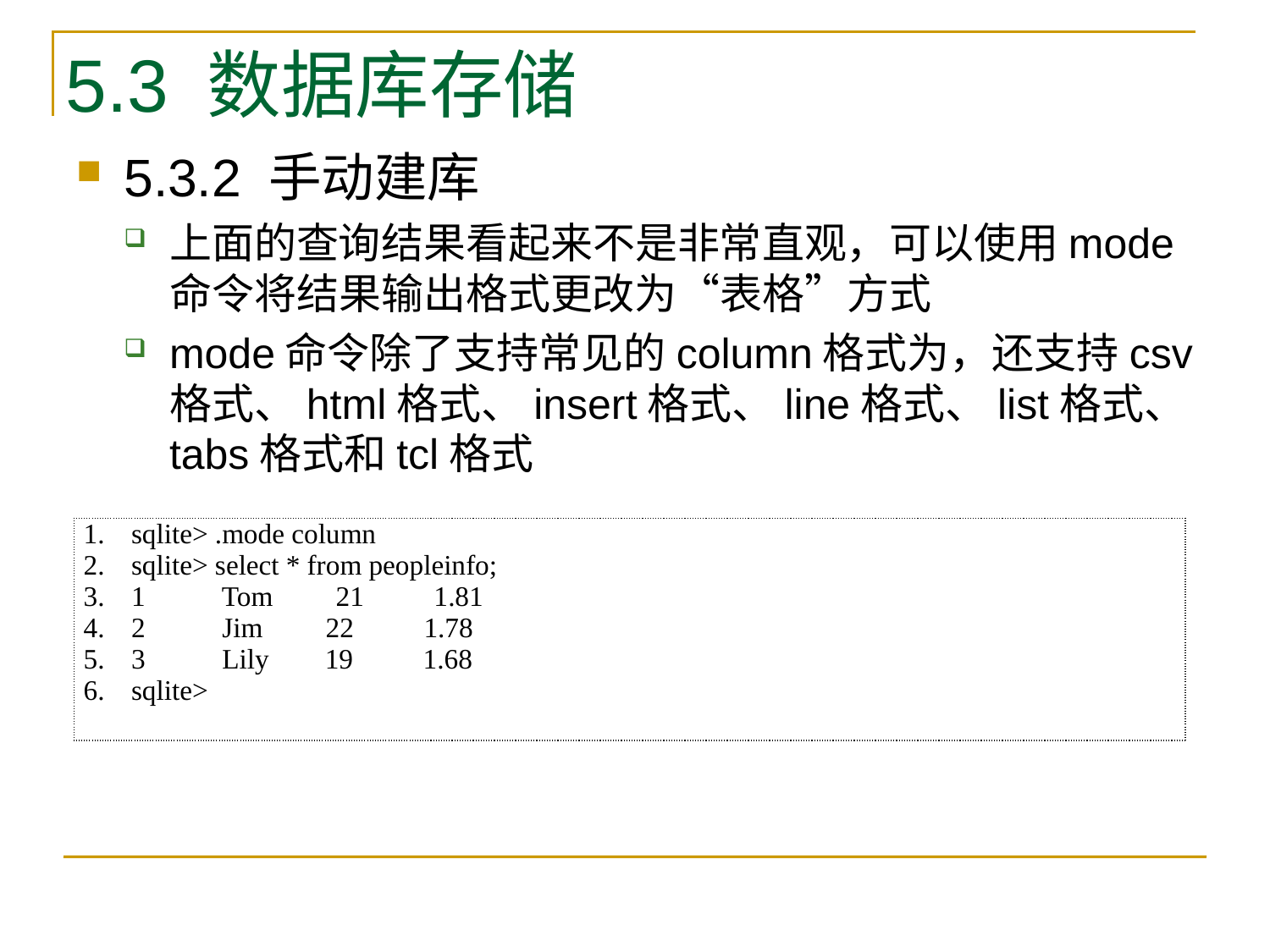

# 5.3 数据库存储
5.3.2 手动建库
上面的查询结果看起来不是非常直观，可以使用mode命令将结果输出格式更改为“表格”方式
mode命令除了支持常见的column格式为，还支持csv格式、html格式、insert格式、line格式、list格式、tabs格式和tcl格式
| sqlite> .mode column sqlite> select \* from peopleinfo; 1 Tom 21 1.81 2 Jim 22 1.78 3 Lily 19 1.68 sqlite> |
| --- |